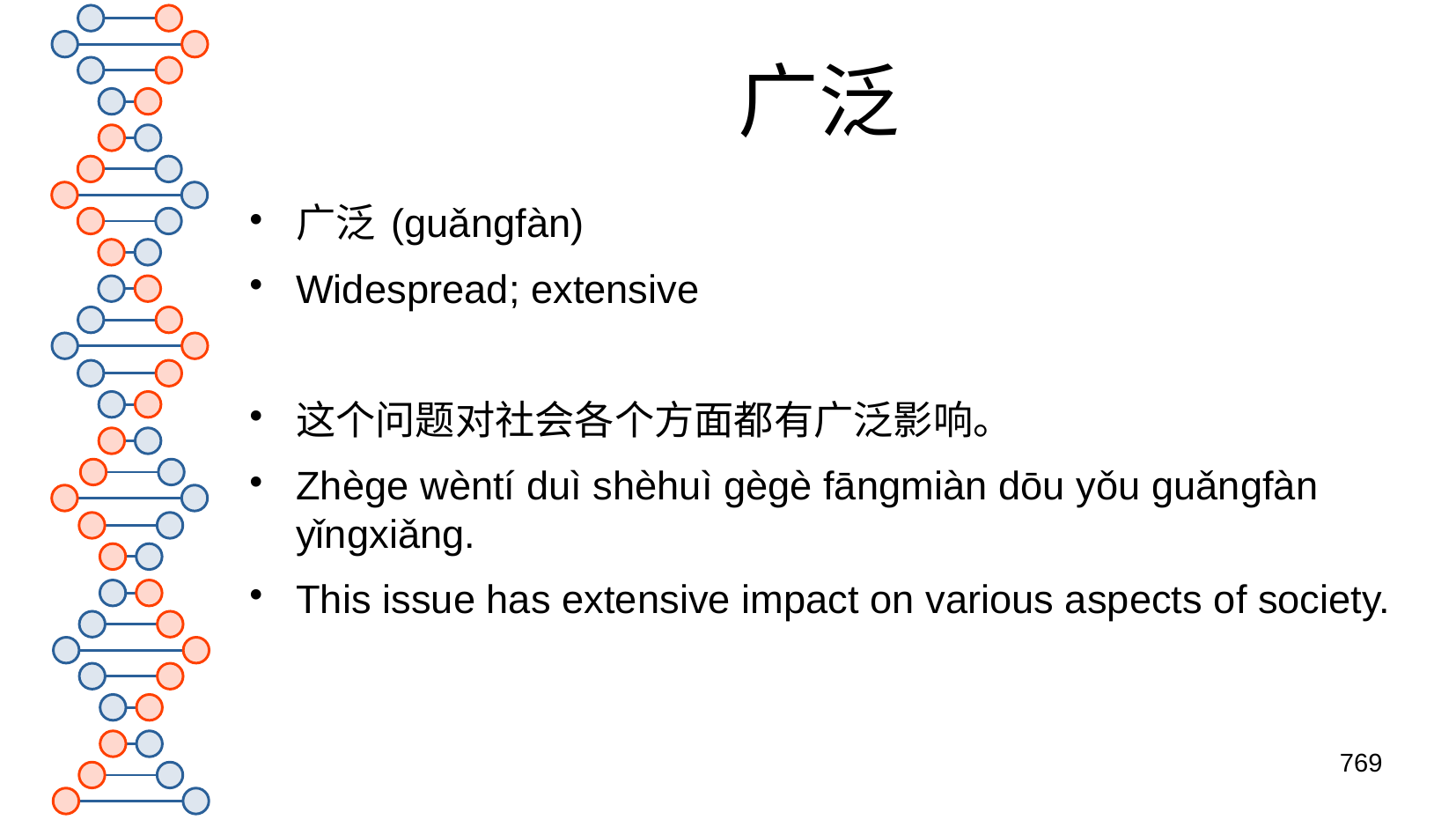

# 广泛
广泛 (guǎngfàn)
Widespread; extensive

这个问题对社会各个方面都有广泛影响。
Zhège wèntí duì shèhuì gègè fāngmiàn dōu yǒu guǎngfàn yǐngxiǎng.
This issue has extensive impact on various aspects of society.

769